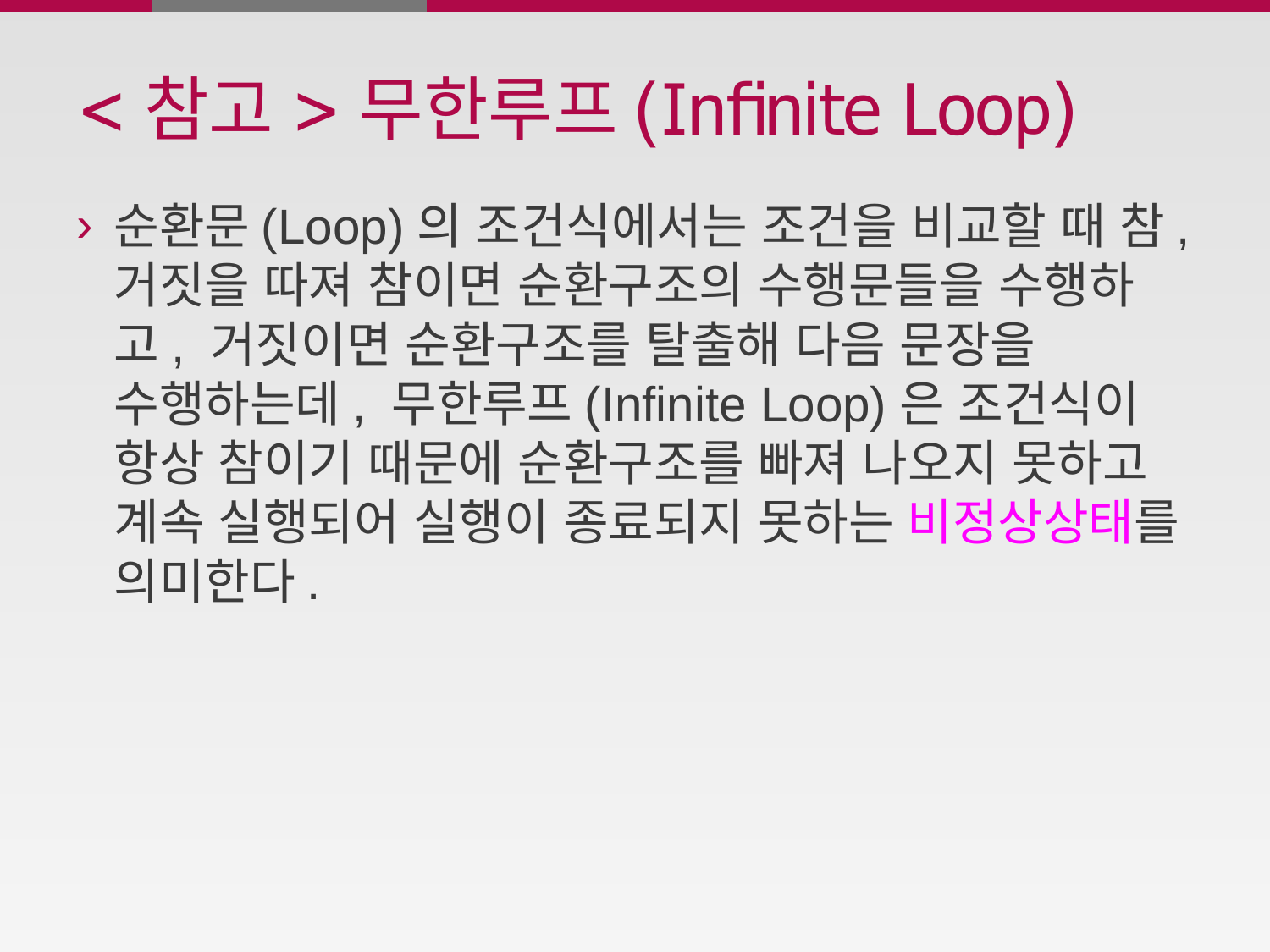

# <참고>무한루프(Infinite Loop)
순환문(Loop)의 조건식에서는 조건을 비교할 때 참, 거짓을 따져 참이면 순환구조의 수행문들을 수행하고, 거짓이면 순환구조를 탈출해 다음 문장을 수행하는데, 무한루프(Infinite Loop)은 조건식이 항상 참이기 때문에 순환구조를 빠져 나오지 못하고 계속 실행되어 실행이 종료되지 못하는 비정상상태를 의미한다.